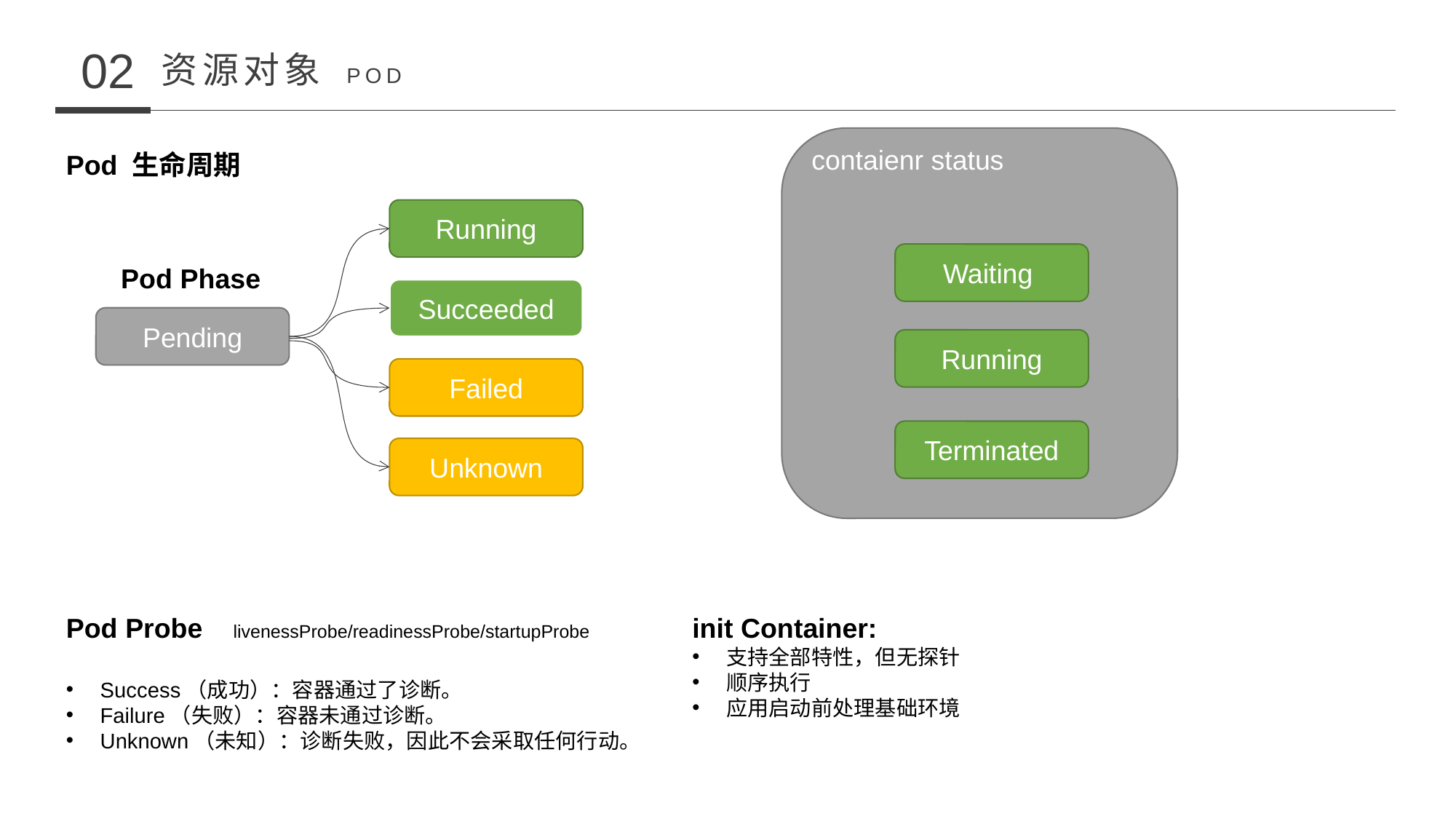

02
资源对象 POD
contaienr status

Pod 生命周期
Running
Waiting
Pod Phase
Succeeded
Pending
Running
Failed
Terminated
Unknown
Pod Probe    livenessProbe/readinessProbe/startupProbe

Success（成功）：容器通过了诊断。
Failure（失败）：容器未通过诊断。
Unknown（未知）：诊断失败，因此不会采取任何行动。
init Container:
支持全部特性，但无探针
顺序执行
应用启动前处理基础环境